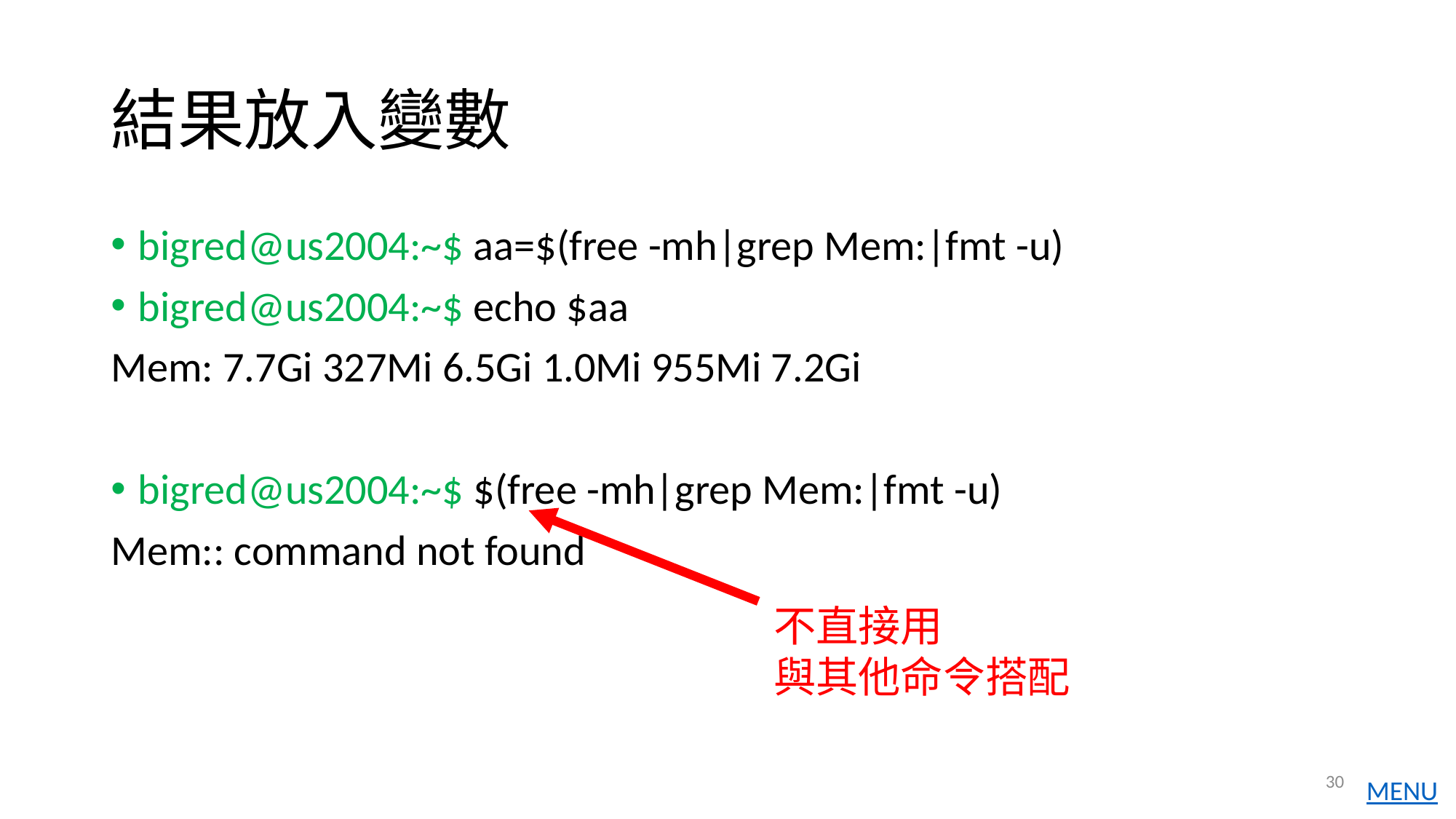

# 結果放入變數
bigred@us2004:~$ aa=$(free -mh|grep Mem:|fmt -u)
bigred@us2004:~$ echo $aa
Mem: 7.7Gi 327Mi 6.5Gi 1.0Mi 955Mi 7.2Gi

bigred@us2004:~$ $(free -mh|grep Mem:|fmt -u)
Mem:: command not found

不直接用
與其他命令搭配
30